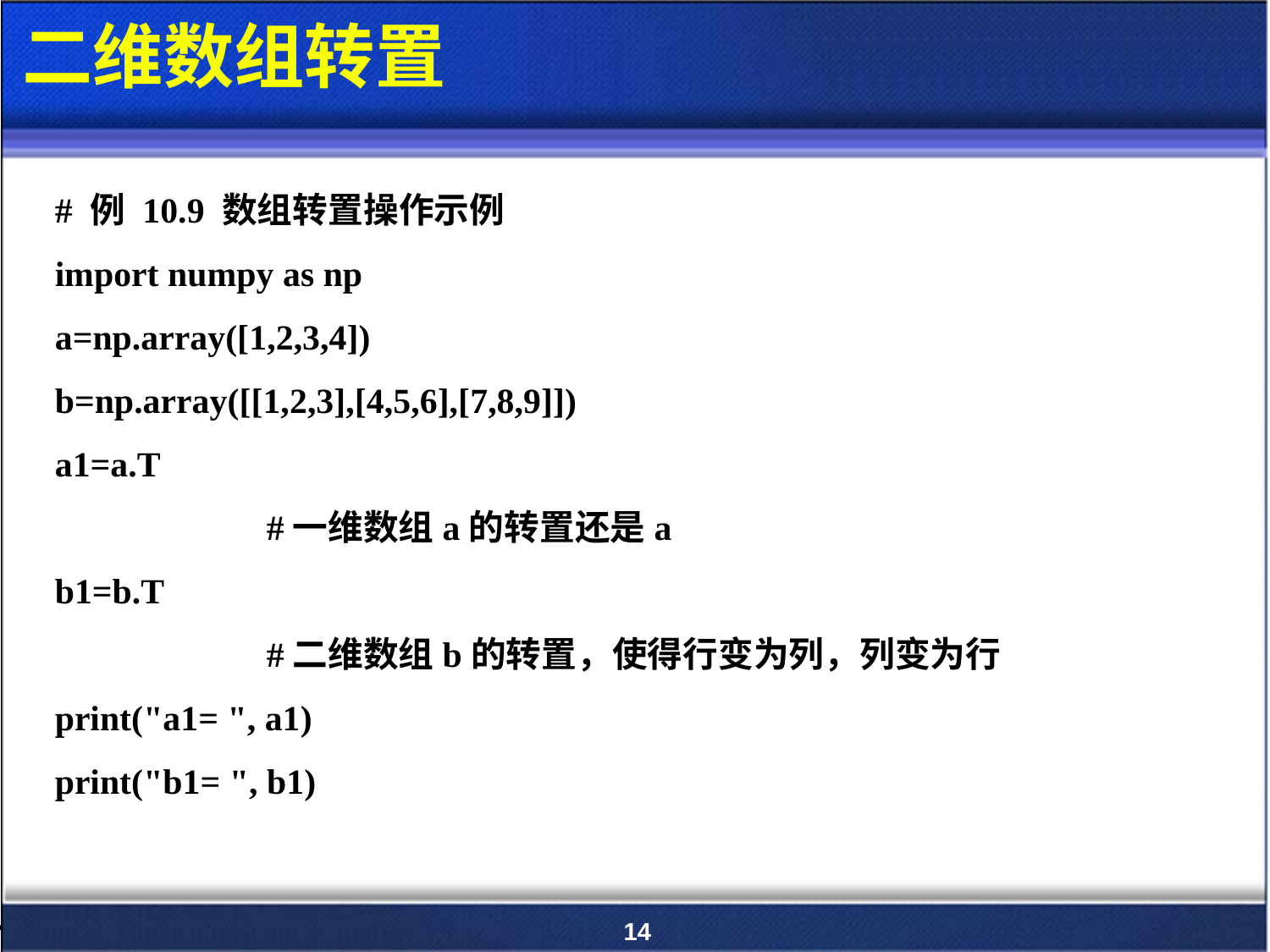

# 二维数组转置
# 例 10.9 数组转置操作示例
import numpy as np
a=np.array([1,2,3,4])
b=np.array([[1,2,3],[4,5,6],[7,8,9]])
a1=a.T 										#一维数组a的转置还是a
b1=b.T 										#二维数组b的转置，使得行变为列，列变为行
print("a1= ", a1)
print("b1= ", b1)
14